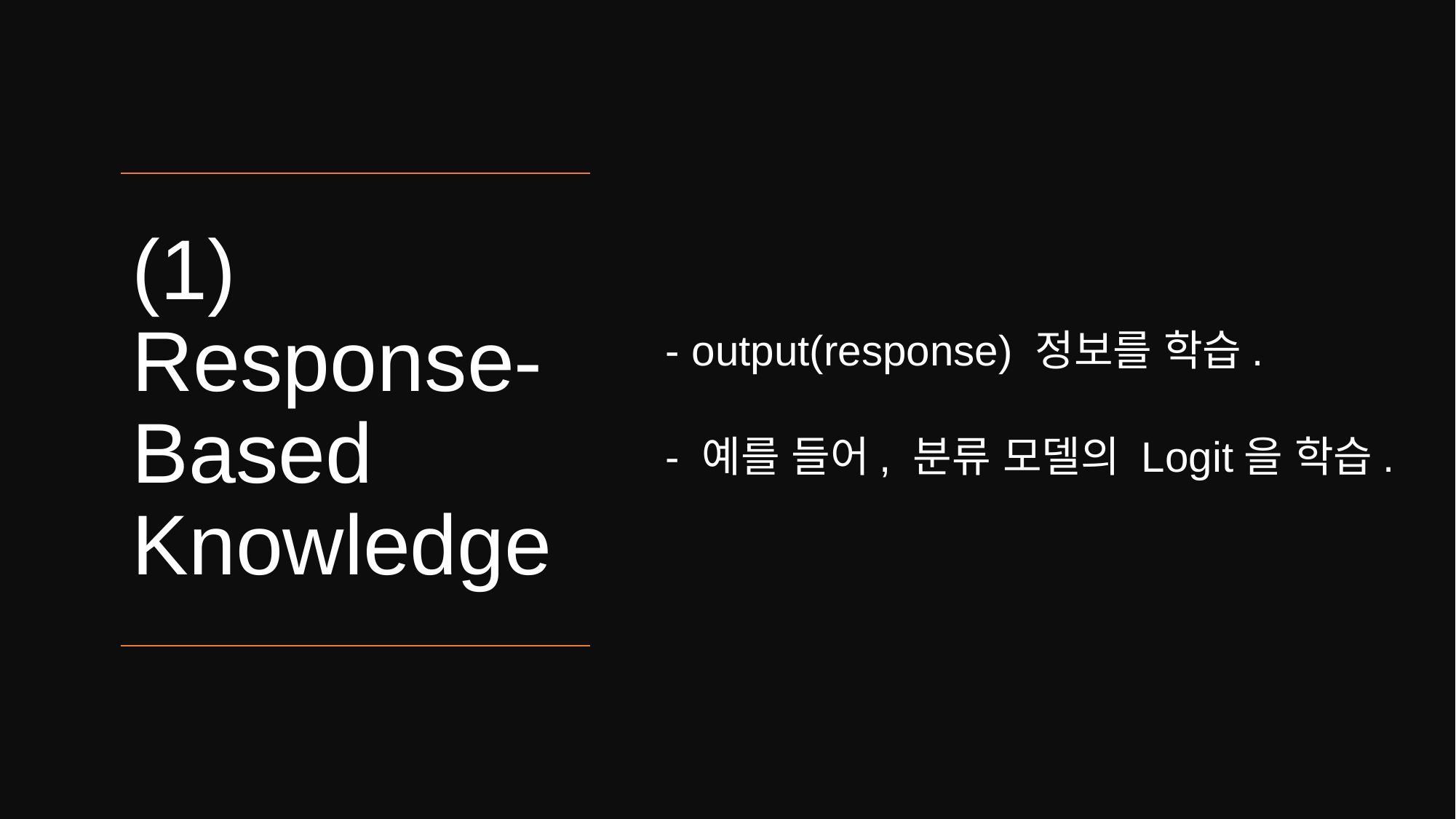

- output(response) 정보를 학습.
   - 예를 들어, 분류 모델의 Logit을 학습.
# (1) Response-Based Knowledge